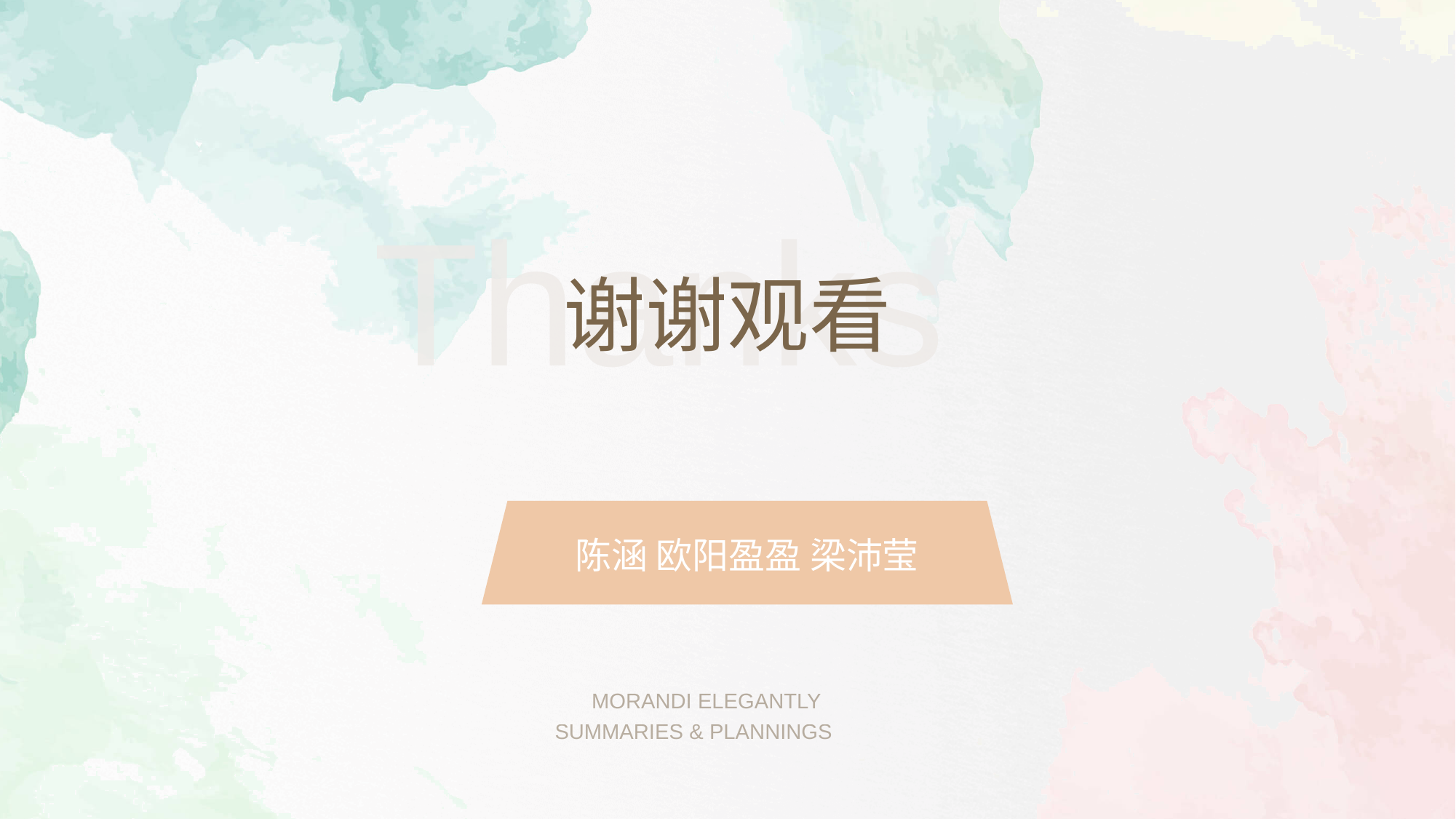

Thanks
谢谢观看
陈涵 欧阳盈盈 梁沛莹
MORANDI ELEGANTLY
SUMMARIES & PLANNINGS